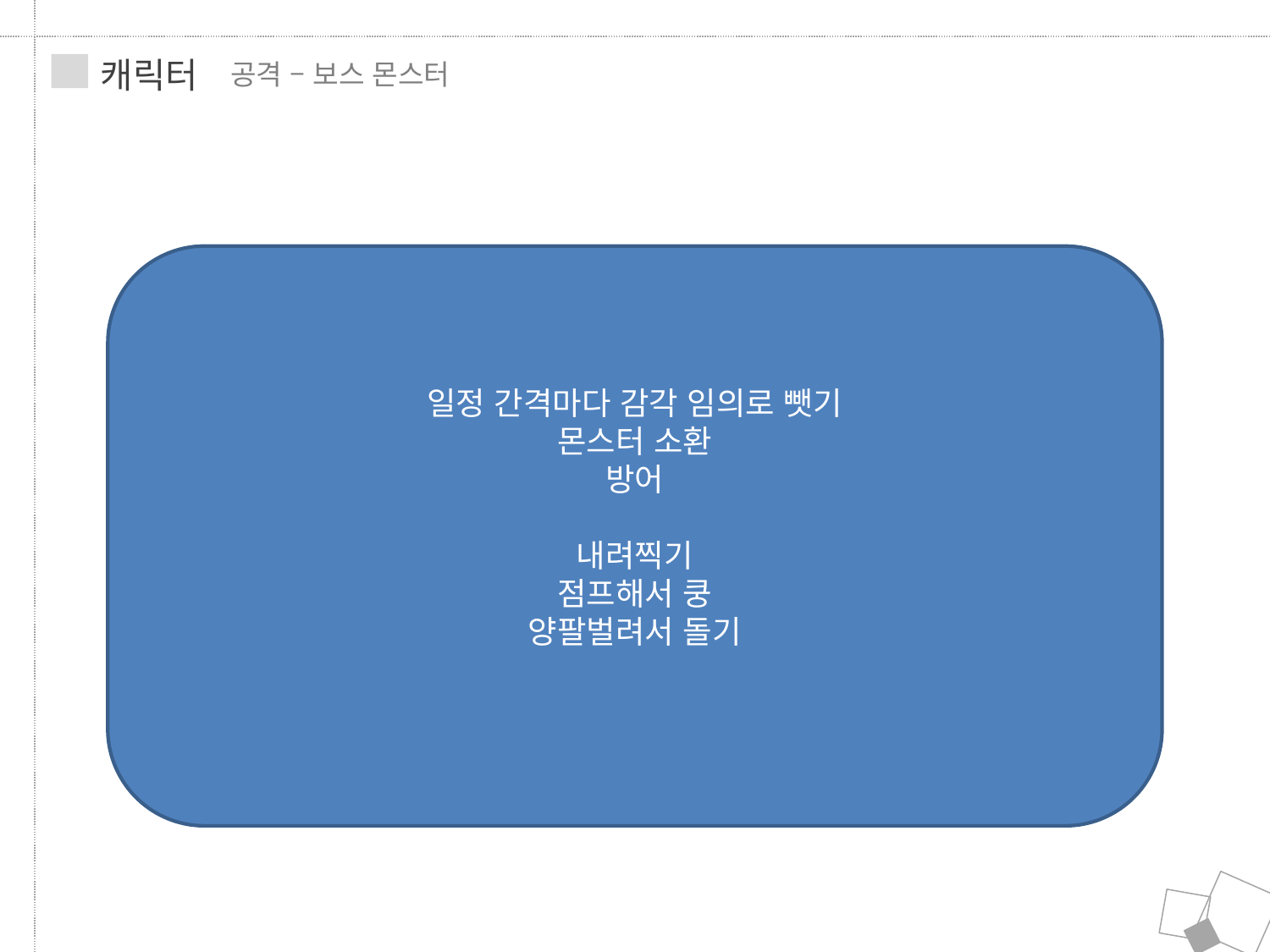

캐릭터
 공격 – 보스 몬스터

일정 간격마다 감각 임의로 뺏기
몬스터 소환
방어

내려찍기
점프해서 쿵
양팔벌려서 돌기